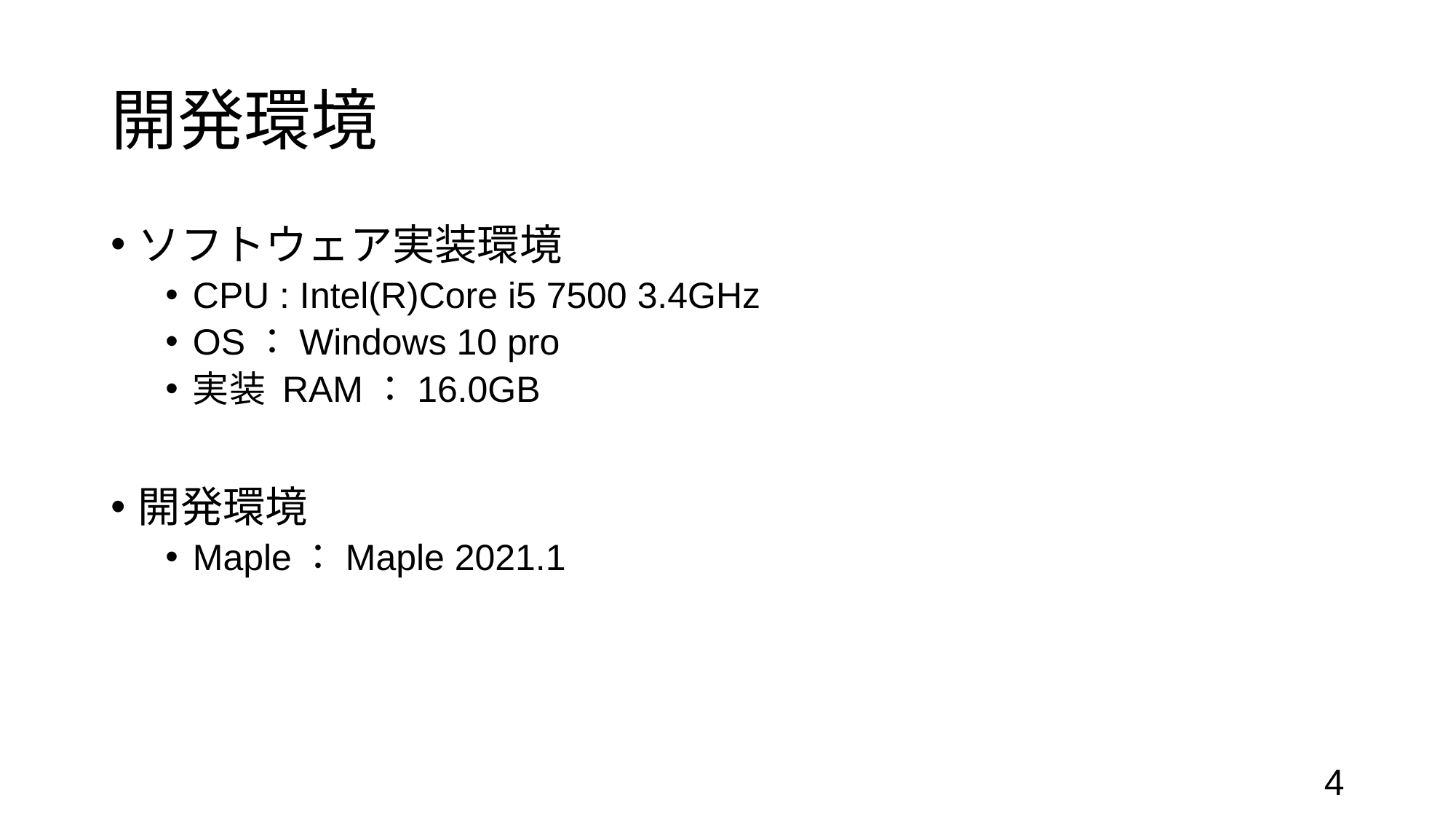

# 開発環境
ソフトウェア実装環境
CPU : Intel(R)Core i5 7500 3.4GHz
OS：Windows 10 pro
実装 RAM：16.0GB

開発環境
Maple：Maple 2021.1
4